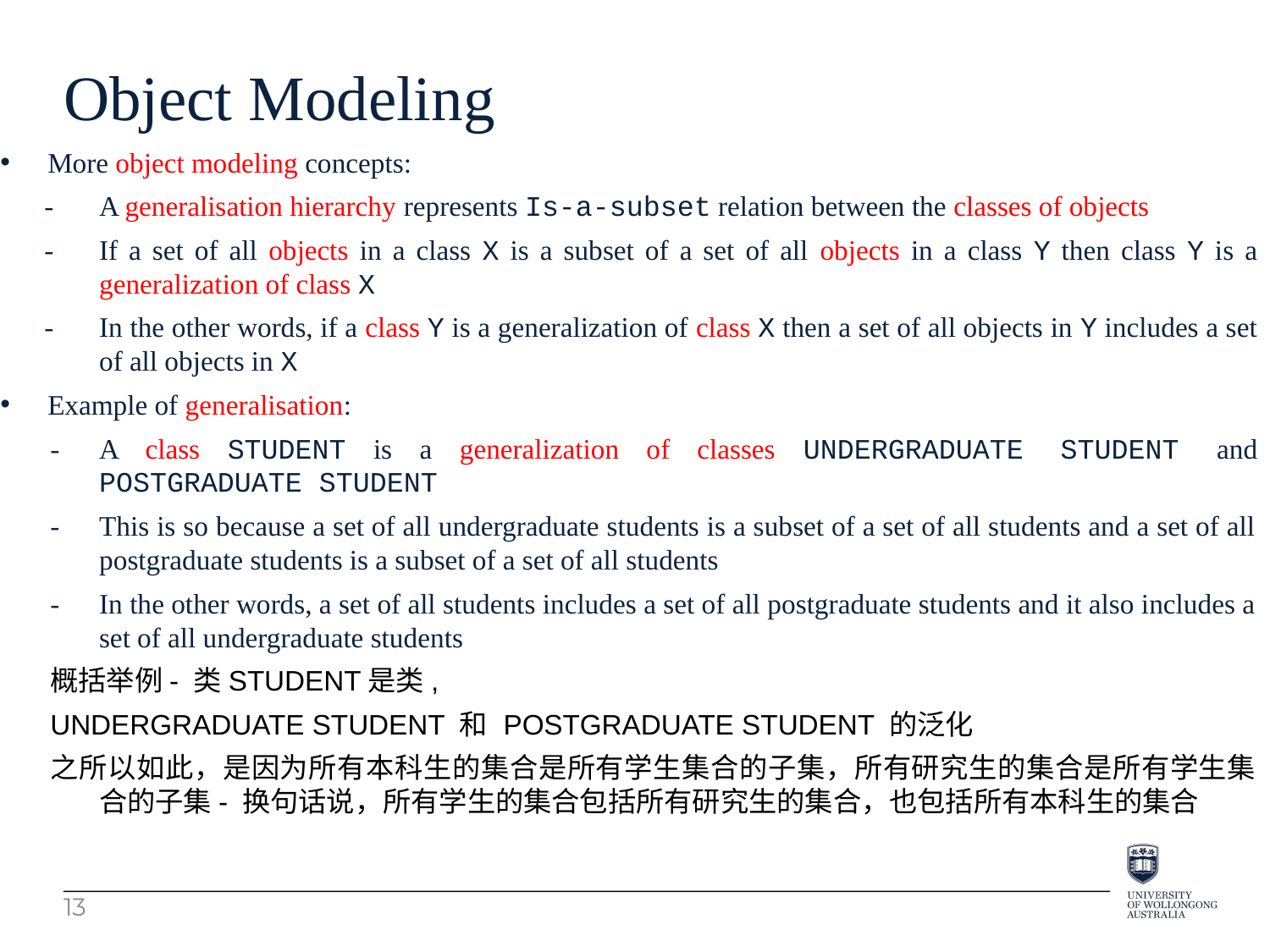

Object Modeling
More object modeling concepts:
-	A generalisation hierarchy represents Is-a-subset relation between the classes of objects
-	If a set of all objects in a class X is a subset of a set of all objects in a class Y then class Y is a generalization of class X
-	In the other words, if a class Y is a generalization of class X then a set of all objects in Y includes a set of all objects in X
Example of generalisation:
-	A class STUDENT is a generalization of classes UNDERGRADUATE STUDENT and POSTGRADUATE STUDENT
-	This is so because a set of all undergraduate students is a subset of a set of all students and a set of all postgraduate students is a subset of a set of all students
-	In the other words, a set of all students includes a set of all postgraduate students and it also includes a set of all undergraduate students
概括举例- 类STUDENT是类,
UNDERGRADUATE STUDENT 和 POSTGRADUATE STUDENT 的泛化
之所以如此，是因为所有本科生的集合是所有学生集合的子集，所有研究生的集合是所有学生集合的子集- 换句话说，所有学生的集合包括所有研究生的集合，也包括所有本科生的集合
13